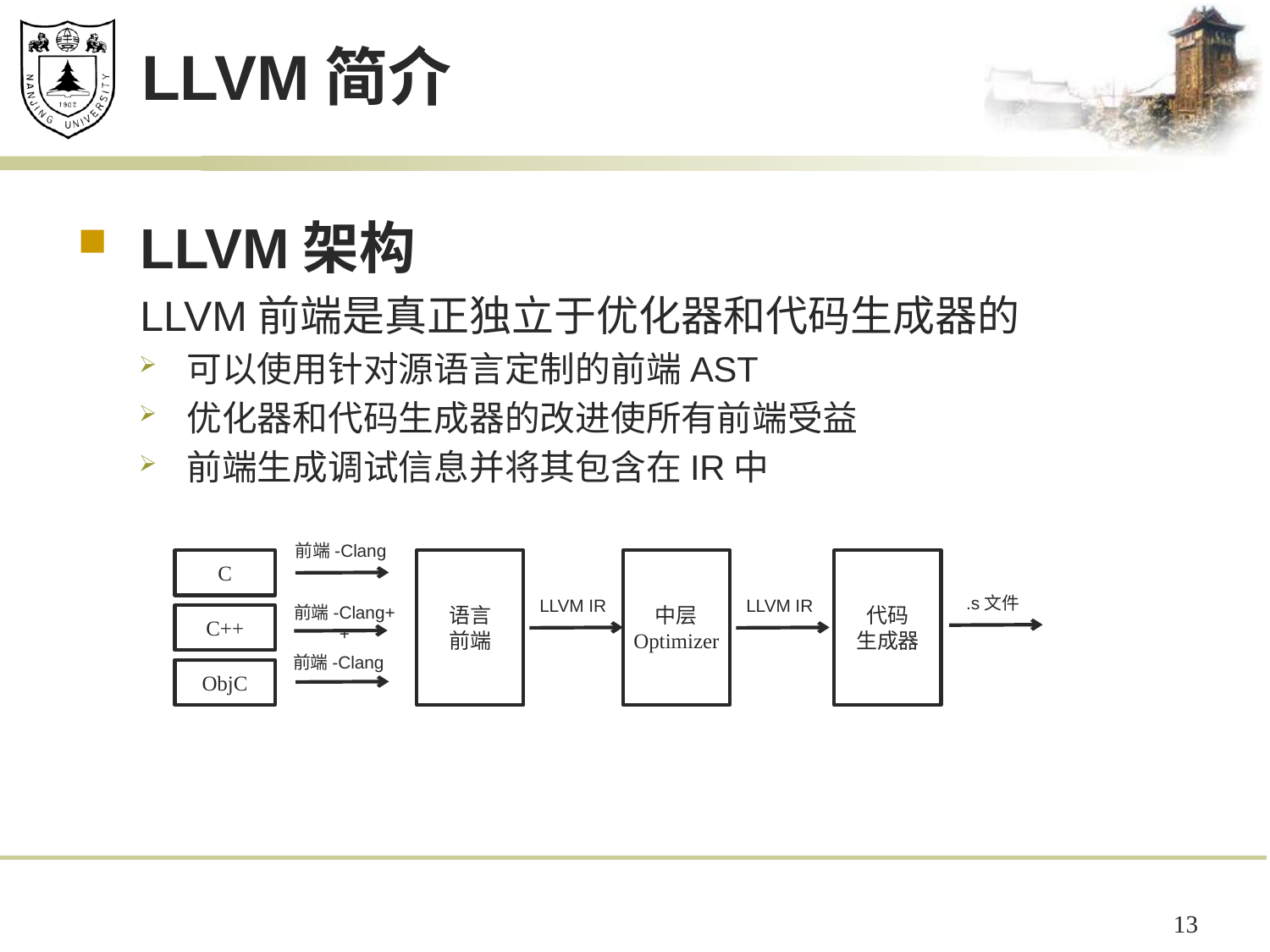

# LLVM简介
LLVM架构
       LLVM前端是真正独立于优化器和代码生成器的
可以使用针对源语言定制的前端AST
优化器和代码生成器的改进使所有前端受益
前端生成调试信息并将其包含在IR中
前端-Clang
C
语言
前端
中层
Optimizer
代码
生成器
.s文件
LLVM IR
LLVM IR
C++
ObjC
前端-Clang++
前端-Clang